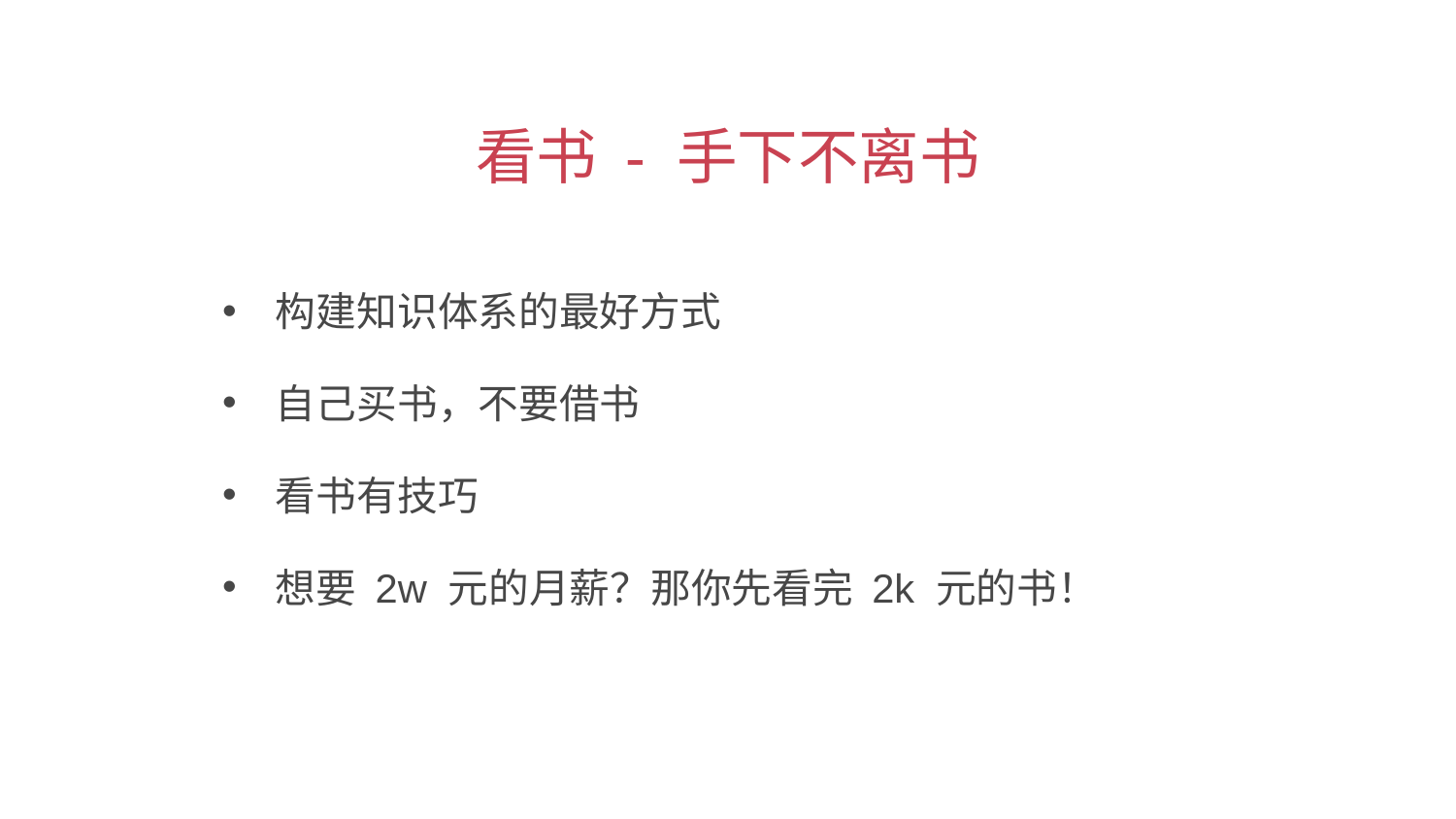

看书 - 手下不离书
 构建知识体系的最好方式
 自己买书，不要借书
 看书有技巧
 想要 2w 元的月薪？那你先看完 2k 元的书！